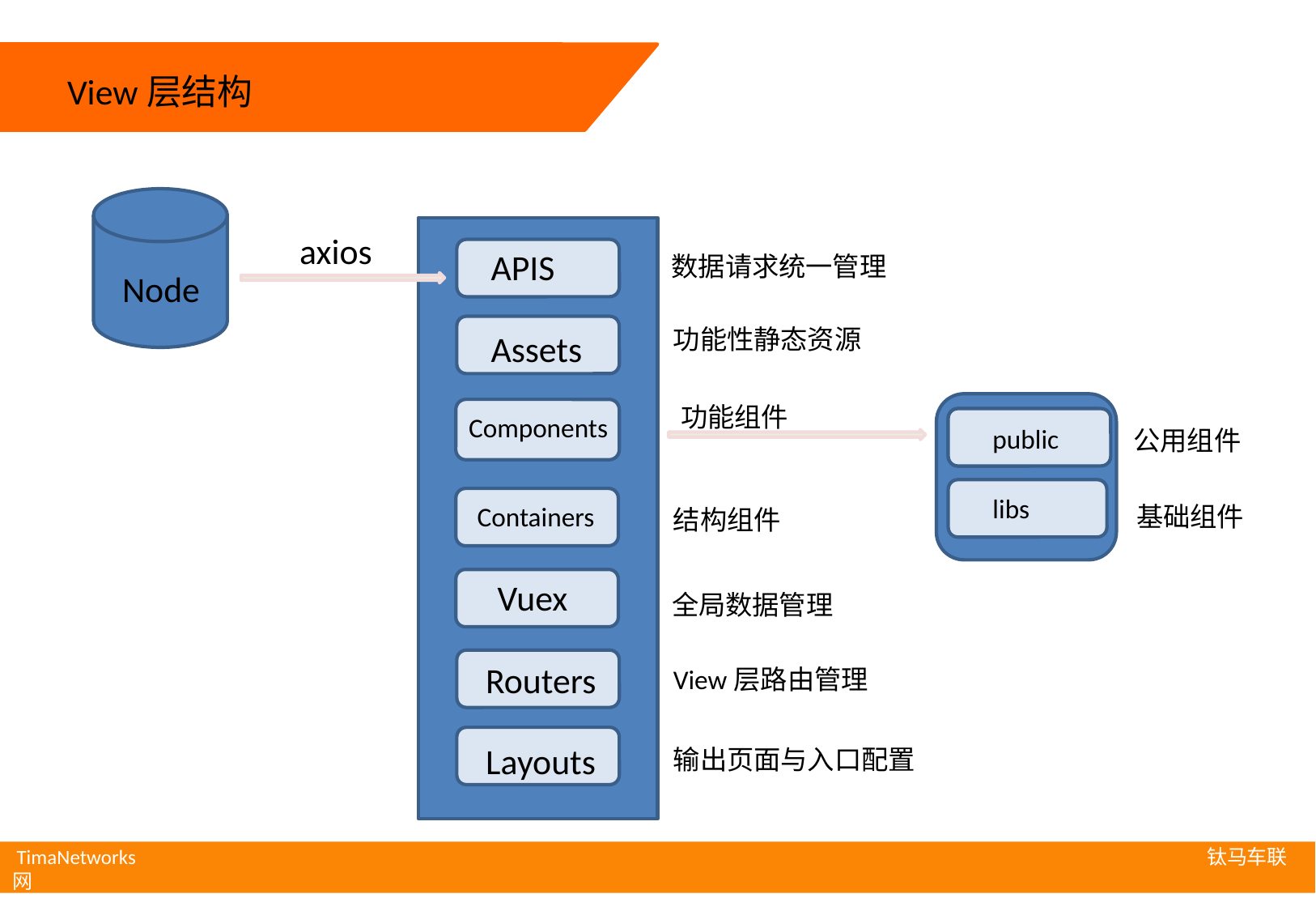

View层结构

axios

APIS
数据请求统一管理
Node

功能性静态资源
Assets

功能组件

Components

public
公用组件

libs

Containers
基础组件
结构组件

Vuex
全局数据管理

Routers
View层路由管理

Layouts
输出页面与入口配置
 TimaNetworks                                                                                                                                                                                                                                     钛马车联网